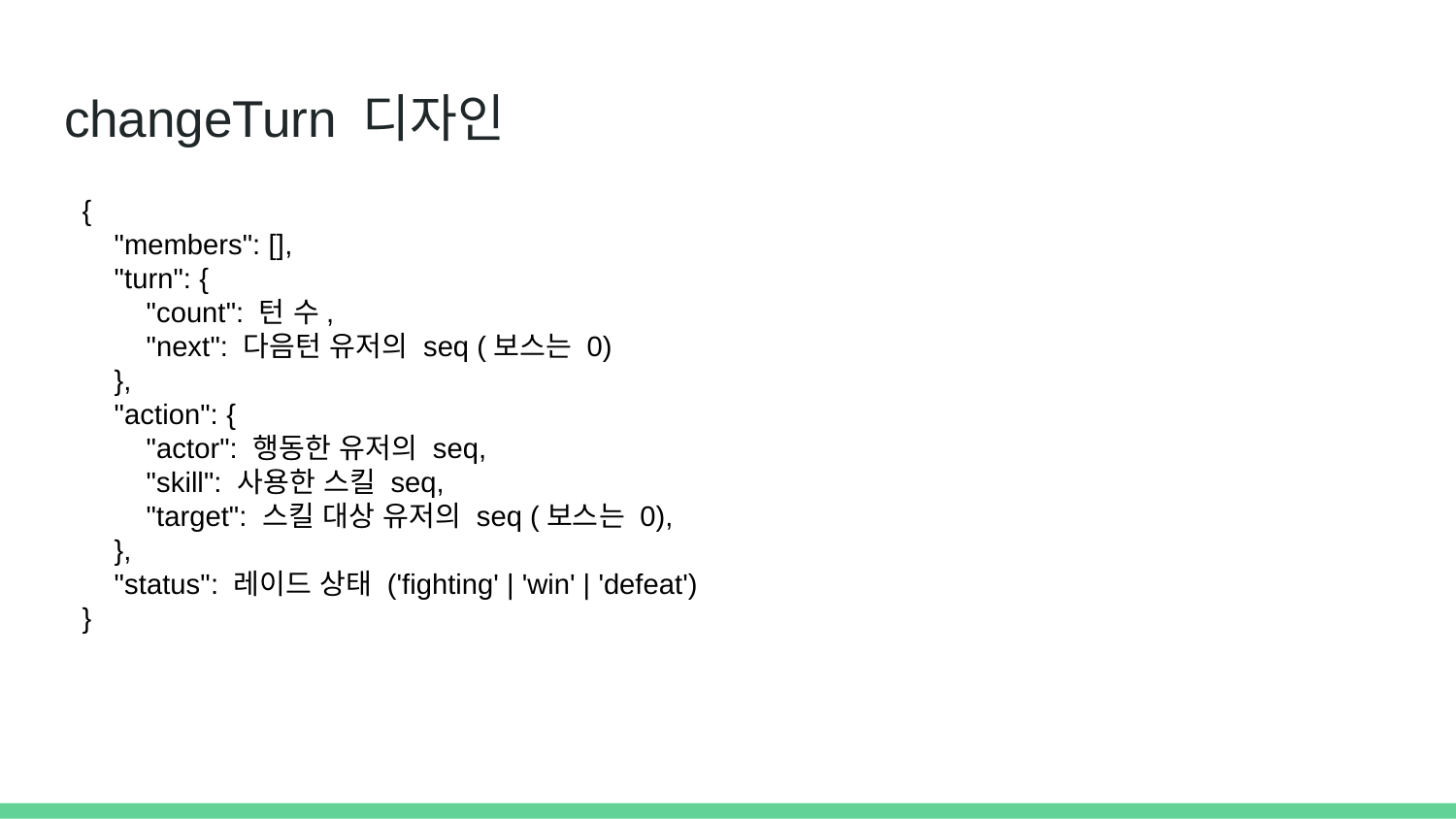

# changeTurn 디자인
{
    "members": [],
    "turn": {
        "count": 턴 수,
        "next": 다음턴 유저의 seq (보스는 0)
    },
    "action": {
        "actor": 행동한 유저의 seq,
        "skill": 사용한 스킬 seq,
        "target": 스킬 대상 유저의 seq (보스는 0),
    },
    "status": 레이드 상태 ('fighting' | 'win' | 'defeat')
}